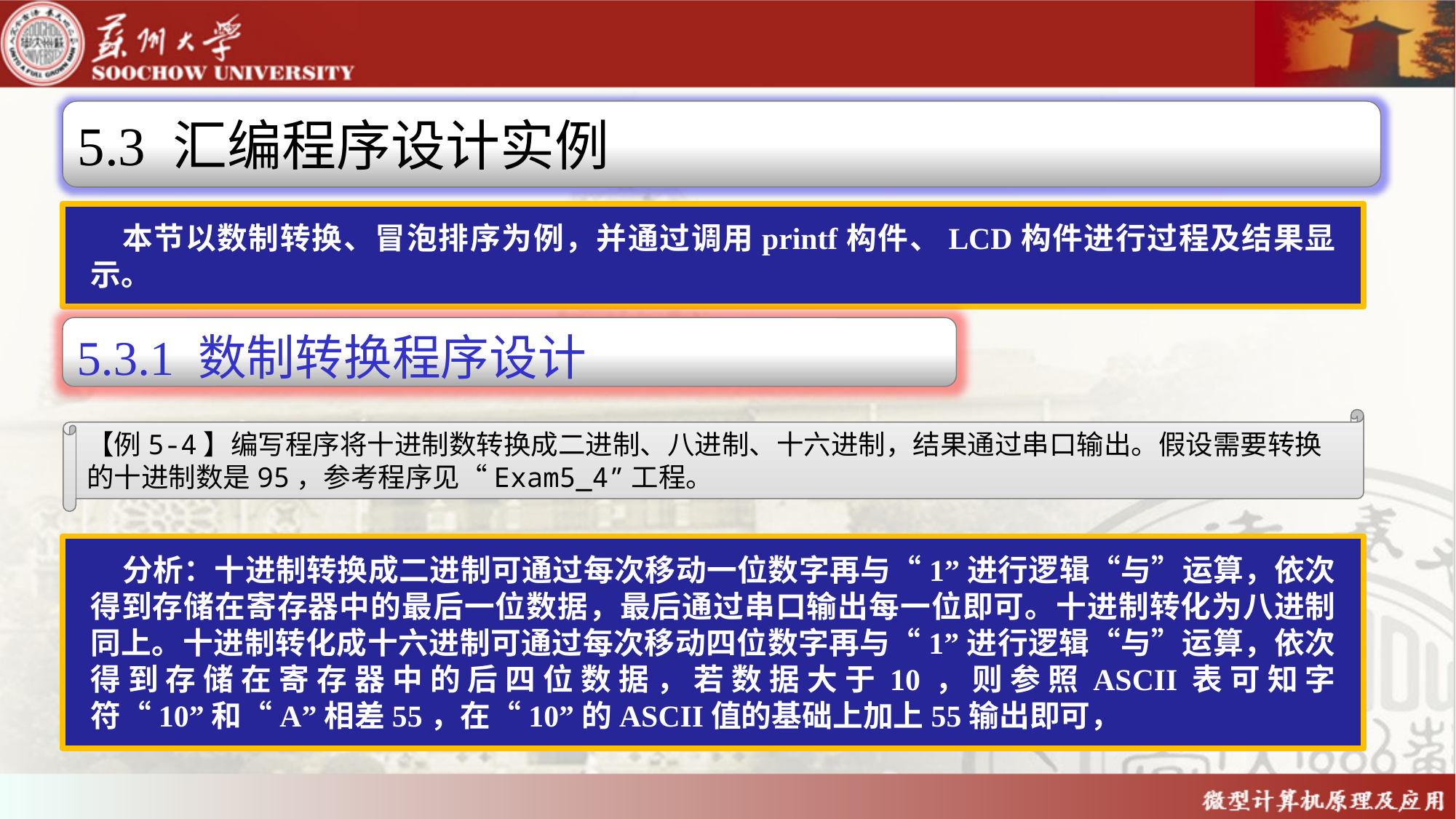

5.3 汇编程序设计实例
本节以数制转换、冒泡排序为例，并通过调用printf构件、LCD构件进行过程及结果显示。
5.3.1 数制转换程序设计
【例5-4】编写程序将十进制数转换成二进制、八进制、十六进制，结果通过串口输出。假设需要转换的十进制数是95，参考程序见“Exam5_4”工程。
分析：十进制转换成二进制可通过每次移动一位数字再与“1”进行逻辑“与”运算，依次得到存储在寄存器中的最后一位数据，最后通过串口输出每一位即可。十进制转化为八进制同上。十进制转化成十六进制可通过每次移动四位数字再与“1”进行逻辑“与”运算，依次得到存储在寄存器中的后四位数据，若数据大于10，则参照ASCII表可知字符“10”和“A”相差55，在“10”的ASCII值的基础上加上55输出即可，